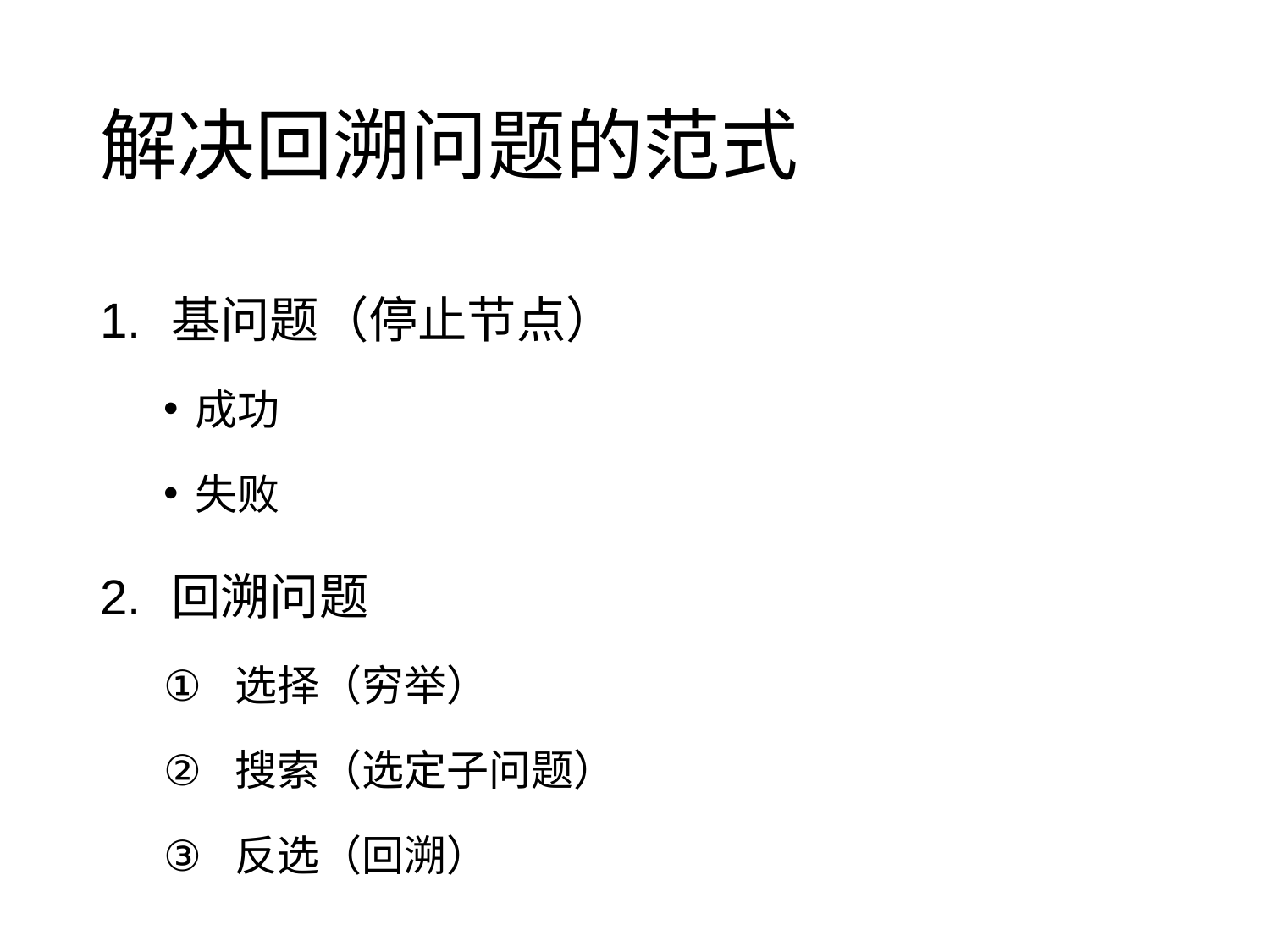

# 解决回溯问题的范式
基问题（停止节点）
成功
失败
回溯问题
选择（穷举）
搜索（选定子问题）
反选（回溯）